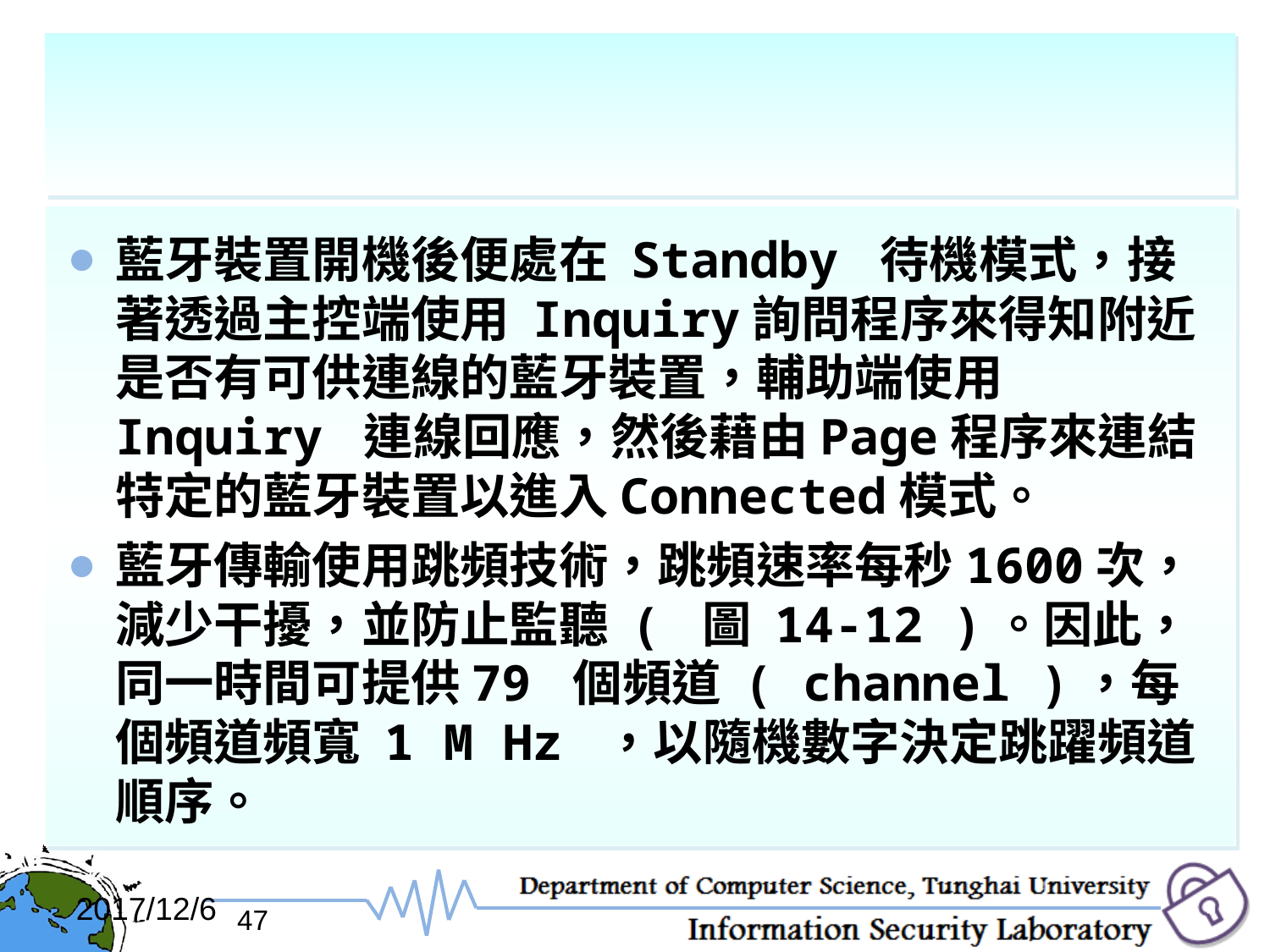

#
藍牙裝置開機後便處在 Standby 待機模式，接著透過主控端使用 Inquiry詢問程序來得知附近是否有可供連線的藍牙裝置，輔助端使用 Inquiry 連線回應，然後藉由Page程序來連結特定的藍牙裝置以進入Connected模式。
藍牙傳輸使用跳頻技術，跳頻速率每秒1600次，減少干擾，並防止監聽 ( 圖 14-12 )。因此，同一時間可提供79 個頻道 ( channel )，每個頻道頻寬 1 M Hz ，以隨機數字決定跳躍頻道順序。

2017/12/6
47